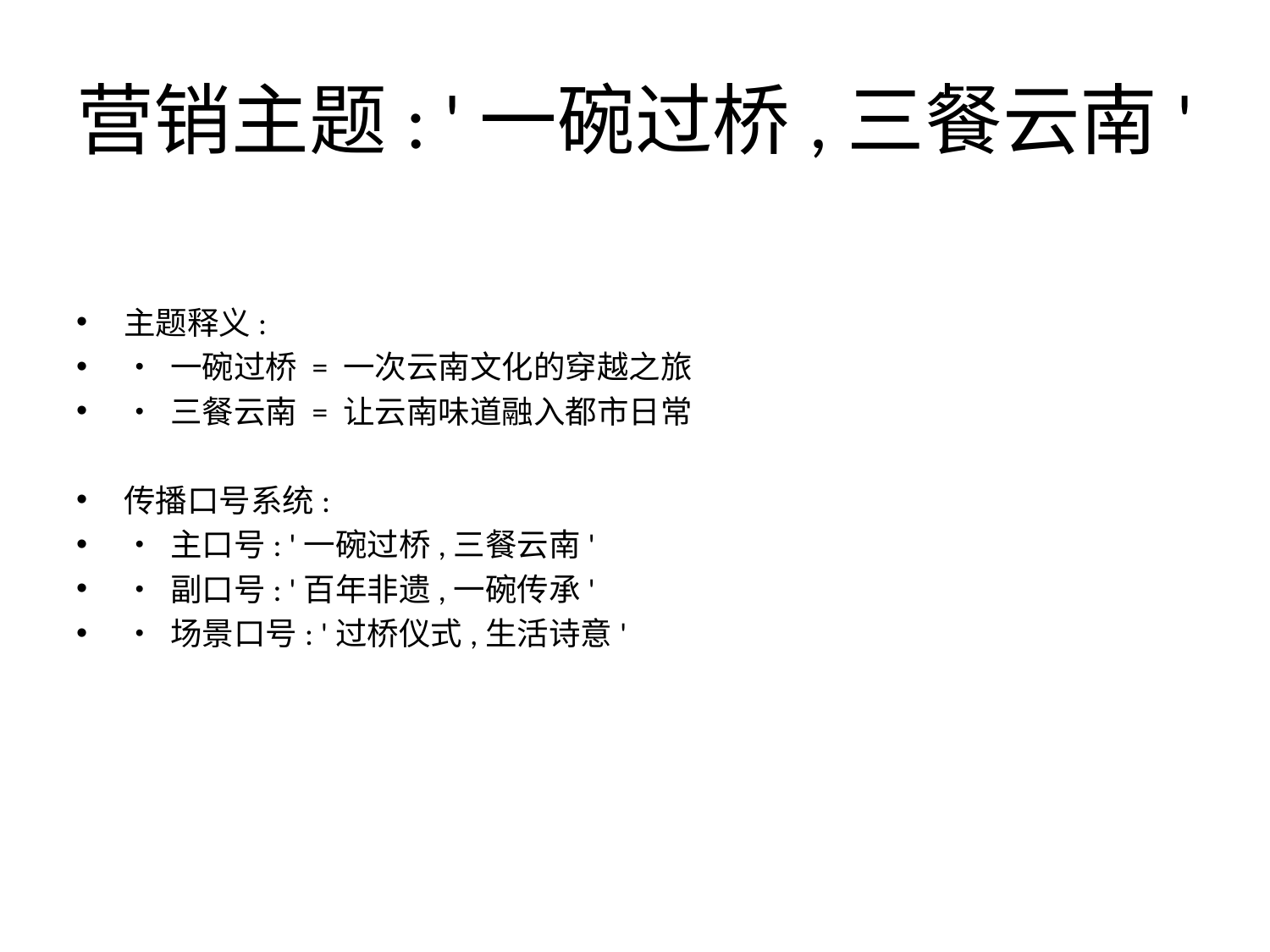

# 营销主题: '一碗过桥,三餐云南'

主题释义:
• 一碗过桥 = 一次云南文化的穿越之旅
• 三餐云南 = 让云南味道融入都市日常

传播口号系统:
• 主口号: '一碗过桥,三餐云南'
• 副口号: '百年非遗,一碗传承'
• 场景口号: '过桥仪式,生活诗意'